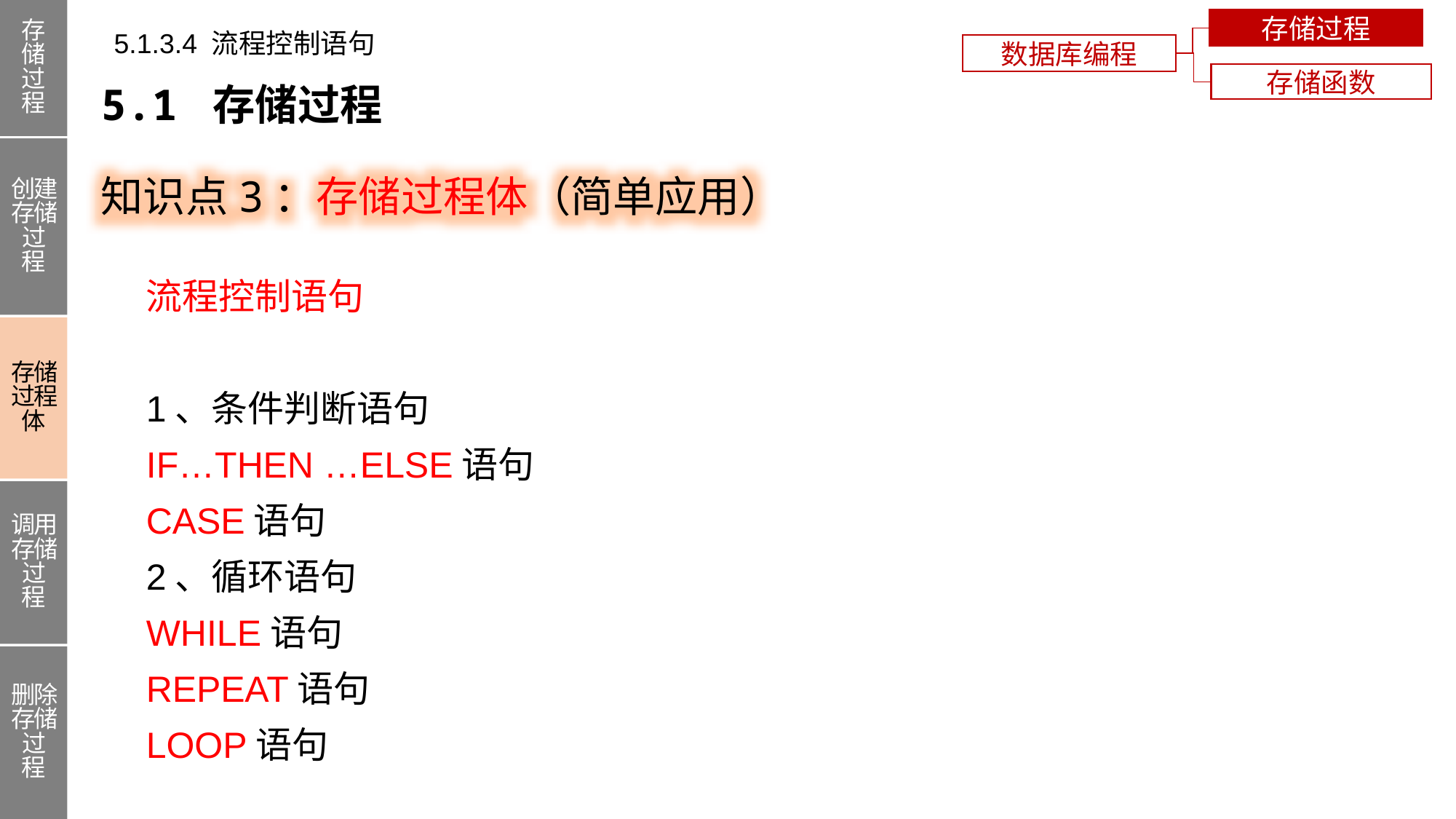

存储过程
创建存储过程
存储过程体
调用存储过程
删除存储过程
存储过程
5.1.3.4 流程控制语句
数据库编程
存储函数
5.1 存储过程
知识点3：存储过程体（简单应用）
流程控制语句

1、条件判断语句
IF…THEN …ELSE语句
CASE语句
2、循环语句
WHILE语句
REPEAT语句
LOOP语句